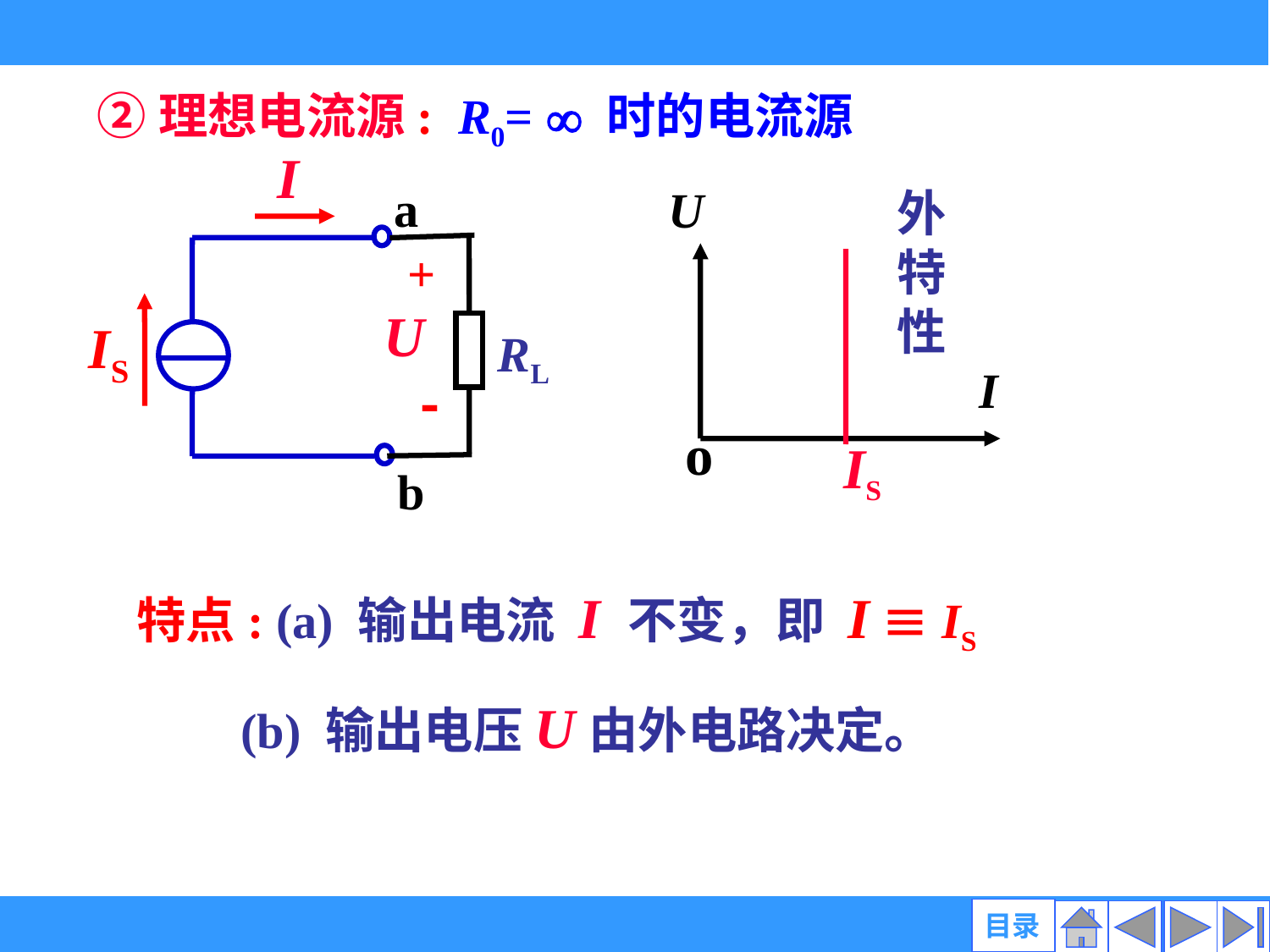

②理想电流源:  R0= ∞ 时的电流源
I
a

+

U
IS

RL

-

b

U

I
o
IS

外
特
性
特点: (a) 输出电流 I 不变，即 I ≡ IS
(b) 输出电压U由外电路决定。